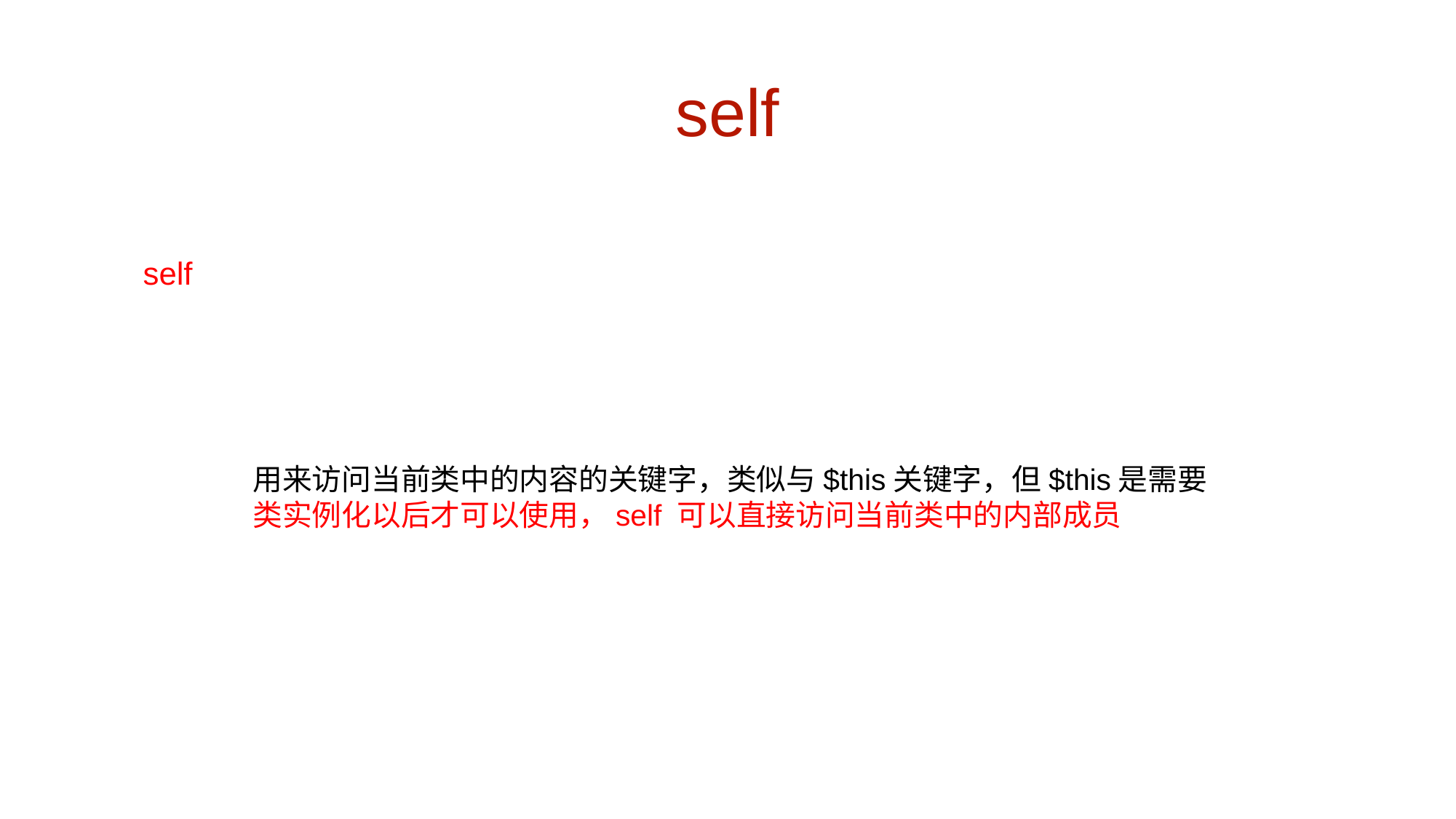

# self
self
用来访问当前类中的内容的关键字，类似与$this关键字，但$this是需要
类实例化以后才可以使用，self 可以直接访问当前类中的内部成员